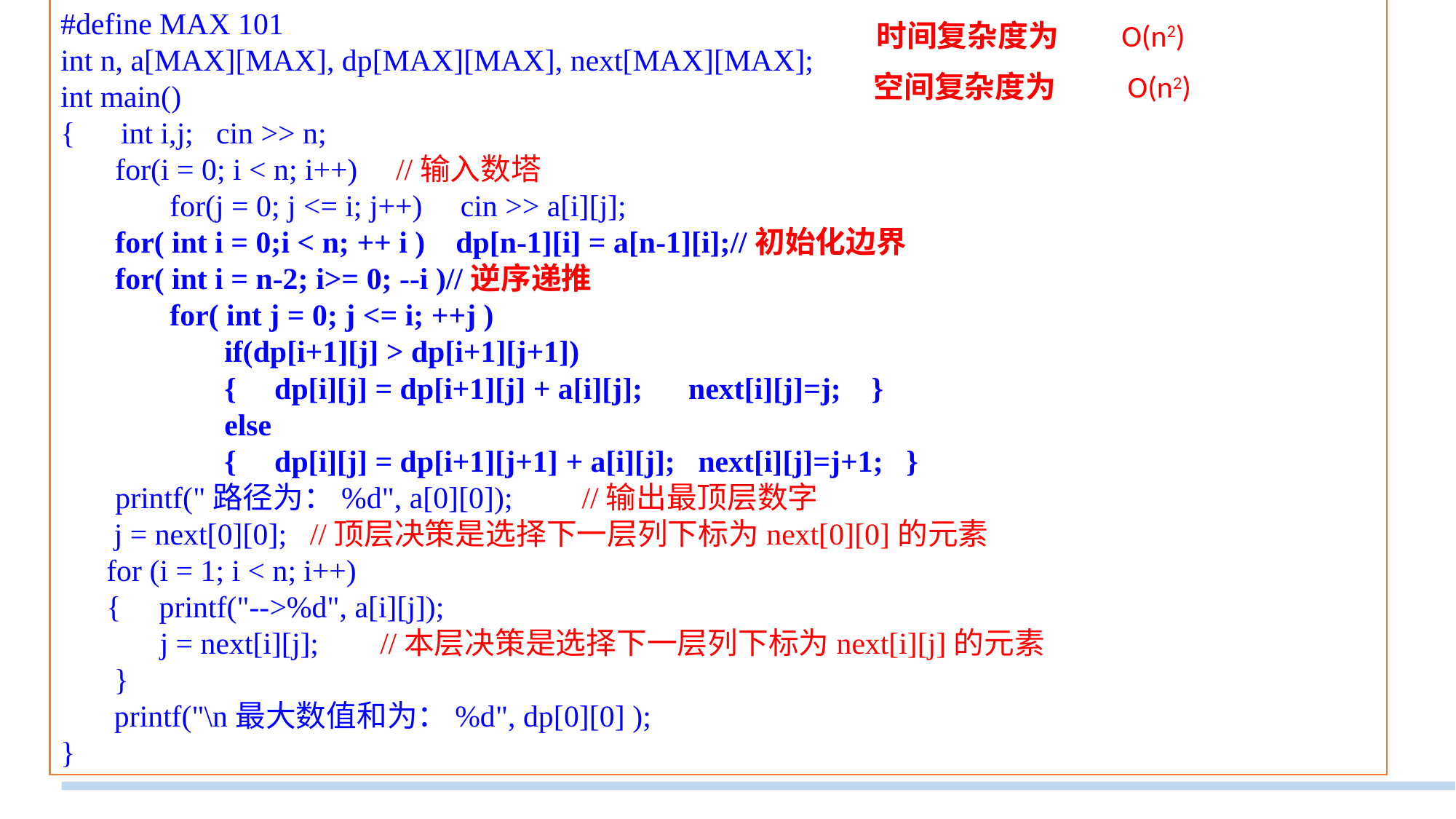

#define MAX 101
int n, a[MAX][MAX], dp[MAX][MAX], next[MAX][MAX];
int main()
{      int i,j;   cin >> n;
for(i = 0; i < n; i++)     //输入数塔
for(j = 0; j <= i; j++)     cin >> a[i][j];
for( int i = 0;i < n; ++ i )    dp[n-1][i] = a[n-1][i];//初始化边界
for( int i = n-2; i>= 0; --i )//逆序递推
for( int j = 0; j <= i; ++j )
if(dp[i+1][j] > dp[i+1][j+1])
{     dp[i][j] = dp[i+1][j] + a[i][j];      next[i][j]=j;    }
else
{     dp[i][j] = dp[i+1][j+1] + a[i][j];   next[i][j]=j+1;   }
printf("路径为：%d", a[0][0]);         //输出最顶层数字
       j = next[0][0];   //顶层决策是选择下一层列下标为next[0][0]的元素
      for (i = 1; i < n; i++)
      {     printf("-->%d", a[i][j]);
             j = next[i][j];        //本层决策是选择下一层列下标为next[i][j]的元素
       }
       printf("\n最大数值和为：%d", dp[0][0] );
}
时间复杂度为
O(n2)
空间复杂度为
O(n2)